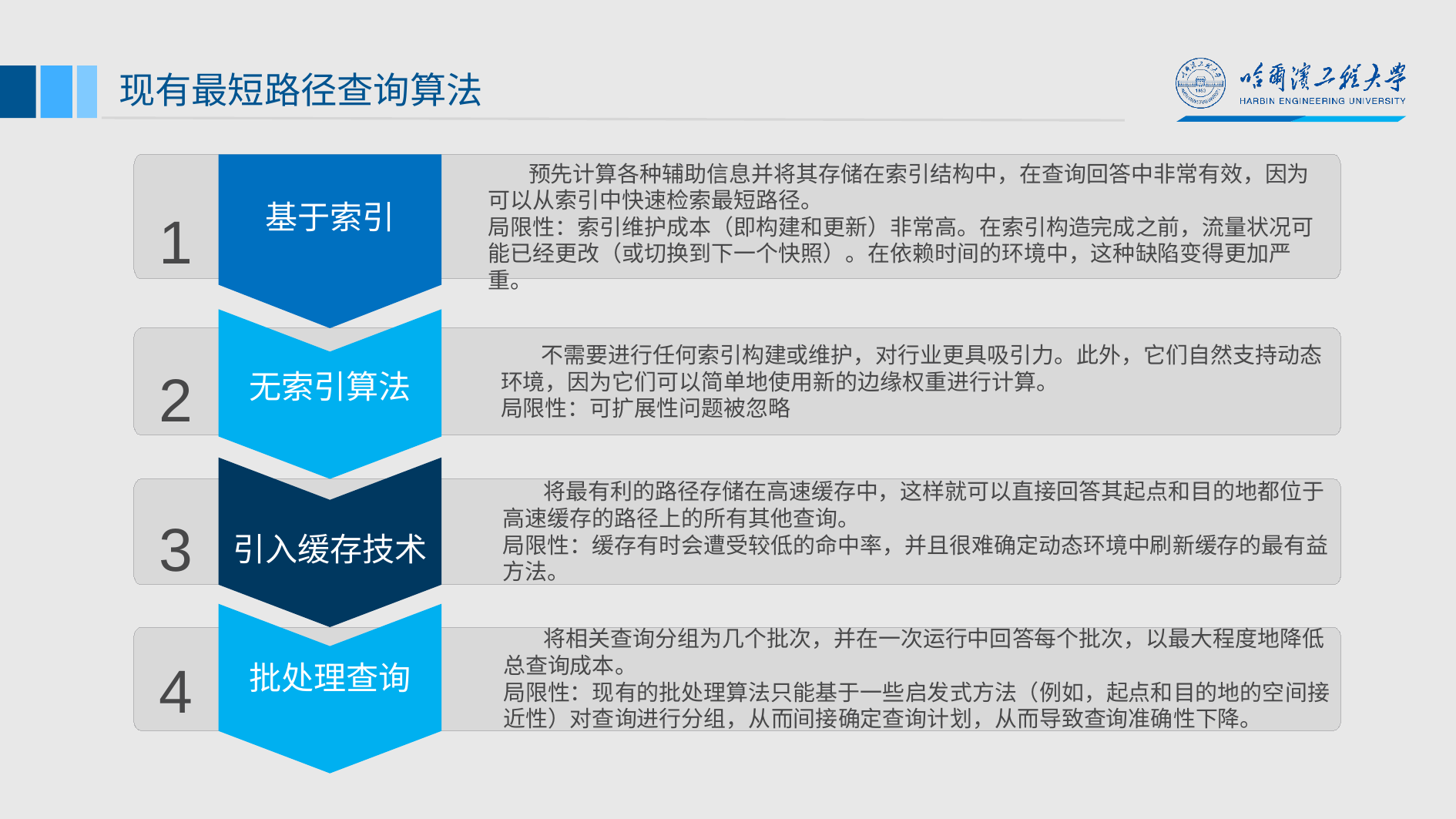

现有最短路径查询算法

       预先计算各种辅助信息并将其存储在索引结构中，在查询回答中非常有效，因为可以从索引中快速检索最短路径。
局限性：索引维护成本（即构建和更新）非常高。在索引构造完成之前，流量状况可能已经更改（或切换到下一个快照）。在依赖时间的环境中，这种缺陷变得更加严重。
基于索引
1

       不需要进行任何索引构建或维护，对行业更具吸引力。此外，它们自然支持动态环境，因为它们可以简单地使用新的边缘权重进行计算。
局限性：可扩展性问题被忽略
2
无索引算法

       将最有利的路径存储在高速缓存中，这样就可以直接回答其起点和目的地都位于高速缓存的路径上的所有其他查询。
局限性：缓存有时会遭受较低的命中率，并且很难确定动态环境中刷新缓存的最有益方法。

3
引入缓存技术

       将相关查询分组为几个批次，并在一次运行中回答每个批次，以最大程度地降低总查询成本。
局限性：现有的批处理算法只能基于一些启发式方法（例如，起点和目的地的空间接近性）对查询进行分组，从而间接确定查询计划，从而导致查询准确性下降。

4
批处理查询